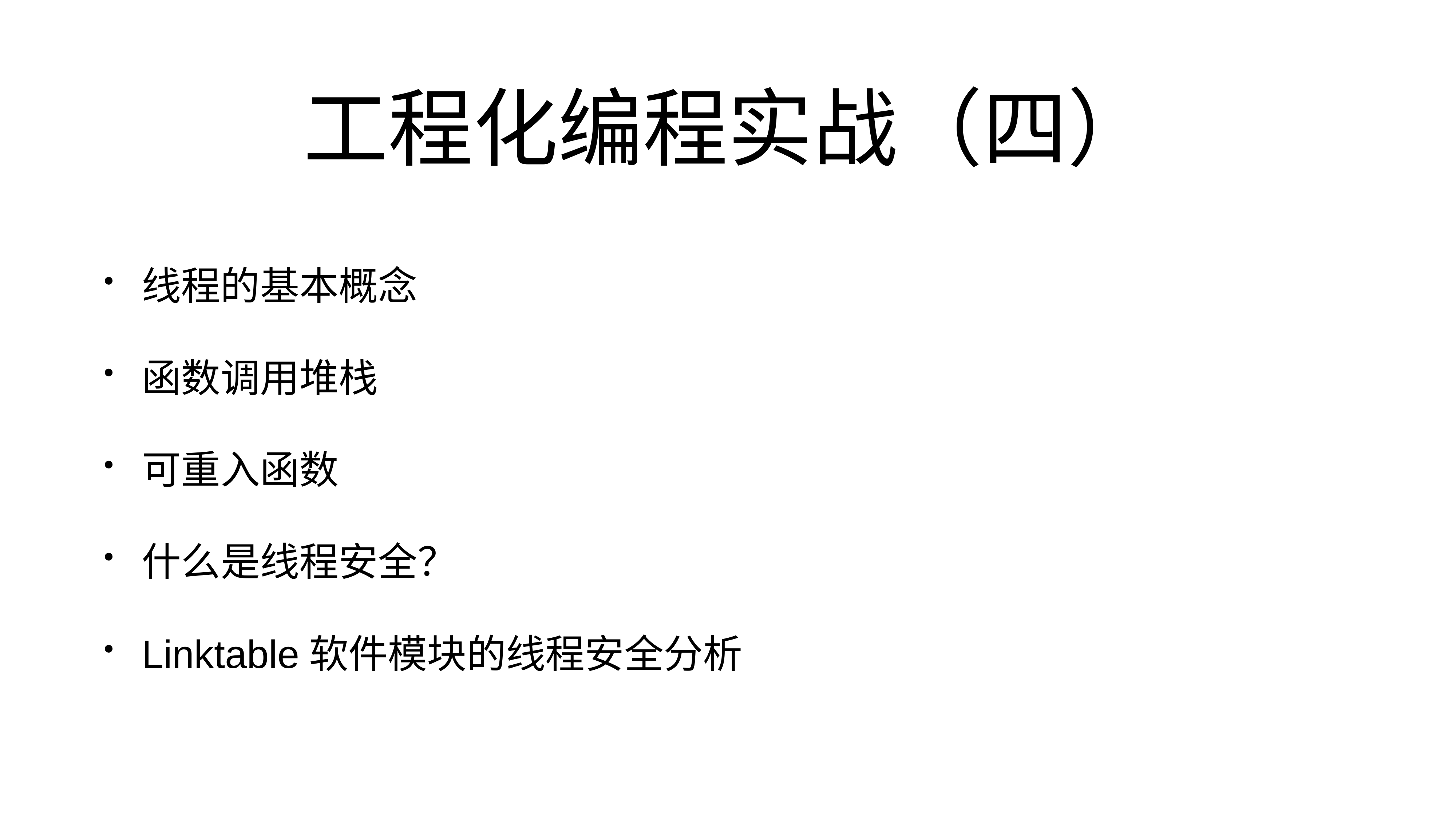

# 工程化编程实战（四）
线程的基本概念
函数调用堆栈
可重入函数
什么是线程安全？
Linktable软件模块的线程安全分析